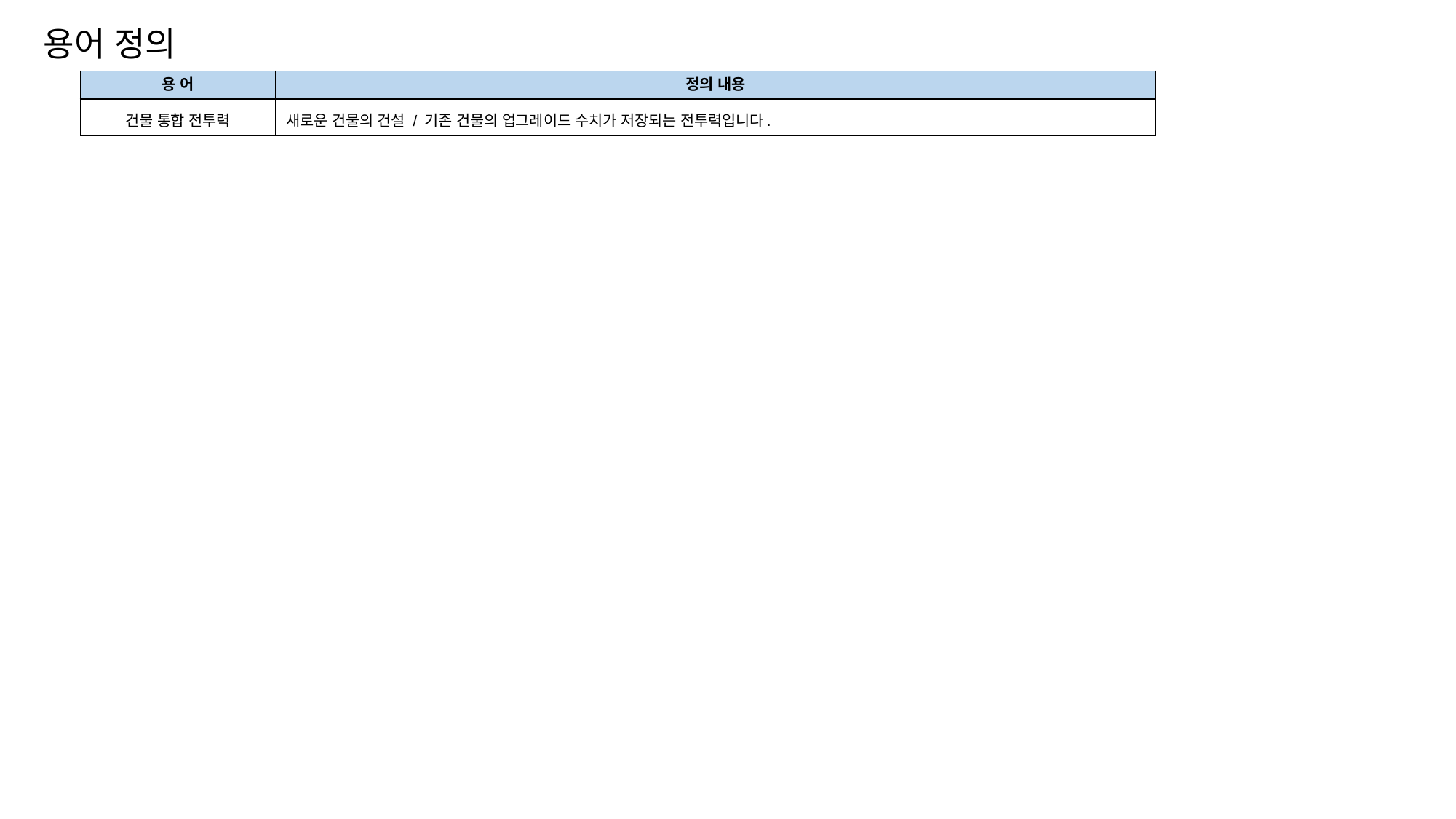

용어 정의
| 용 어 | 정의 내용 |
| --- | --- |
| 건물 통합 전투력 | 새로운 건물의 건설 / 기존 건물의 업그레이드 수치가 저장되는 전투력입니다. |